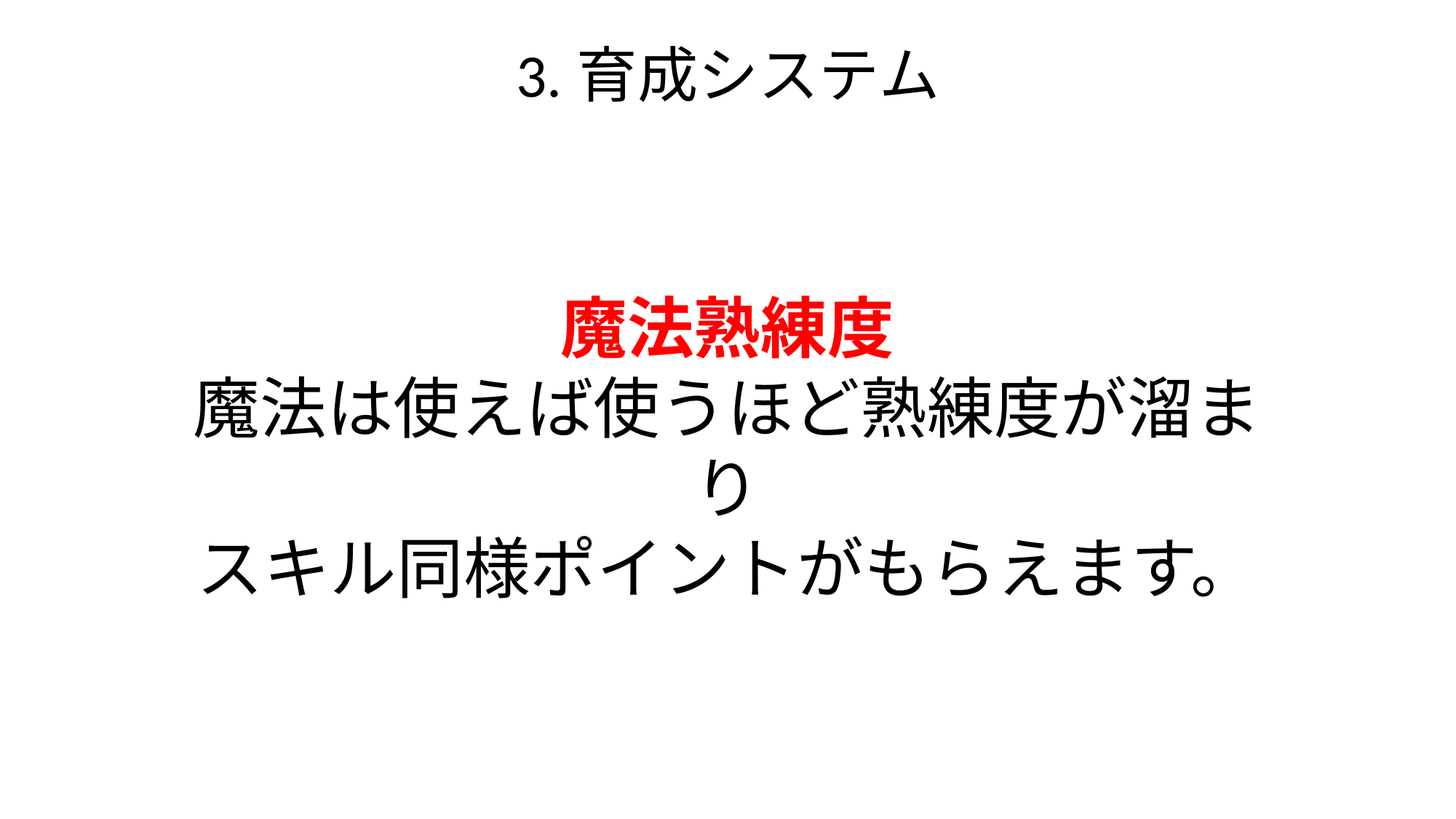

3.育成システム
魔法熟練度
魔法は使えば使うほど熟練度が溜まり
スキル同様ポイントがもらえます。